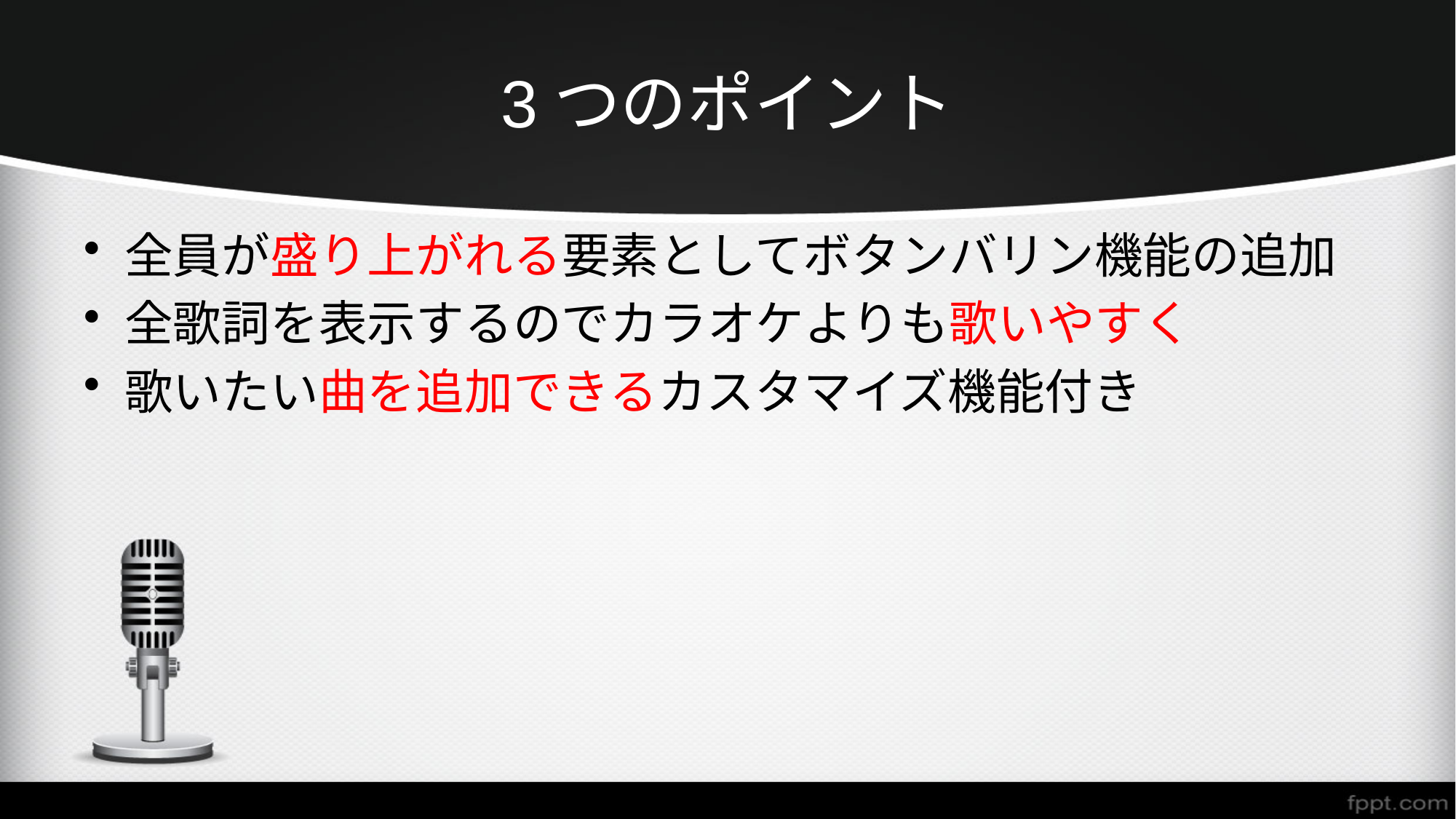

# 3つのポイント
全員が盛り上がれる要素としてボタンバリン機能の追加
全歌詞を表示するのでカラオケよりも歌いやすく
歌いたい曲を追加できるカスタマイズ機能付き